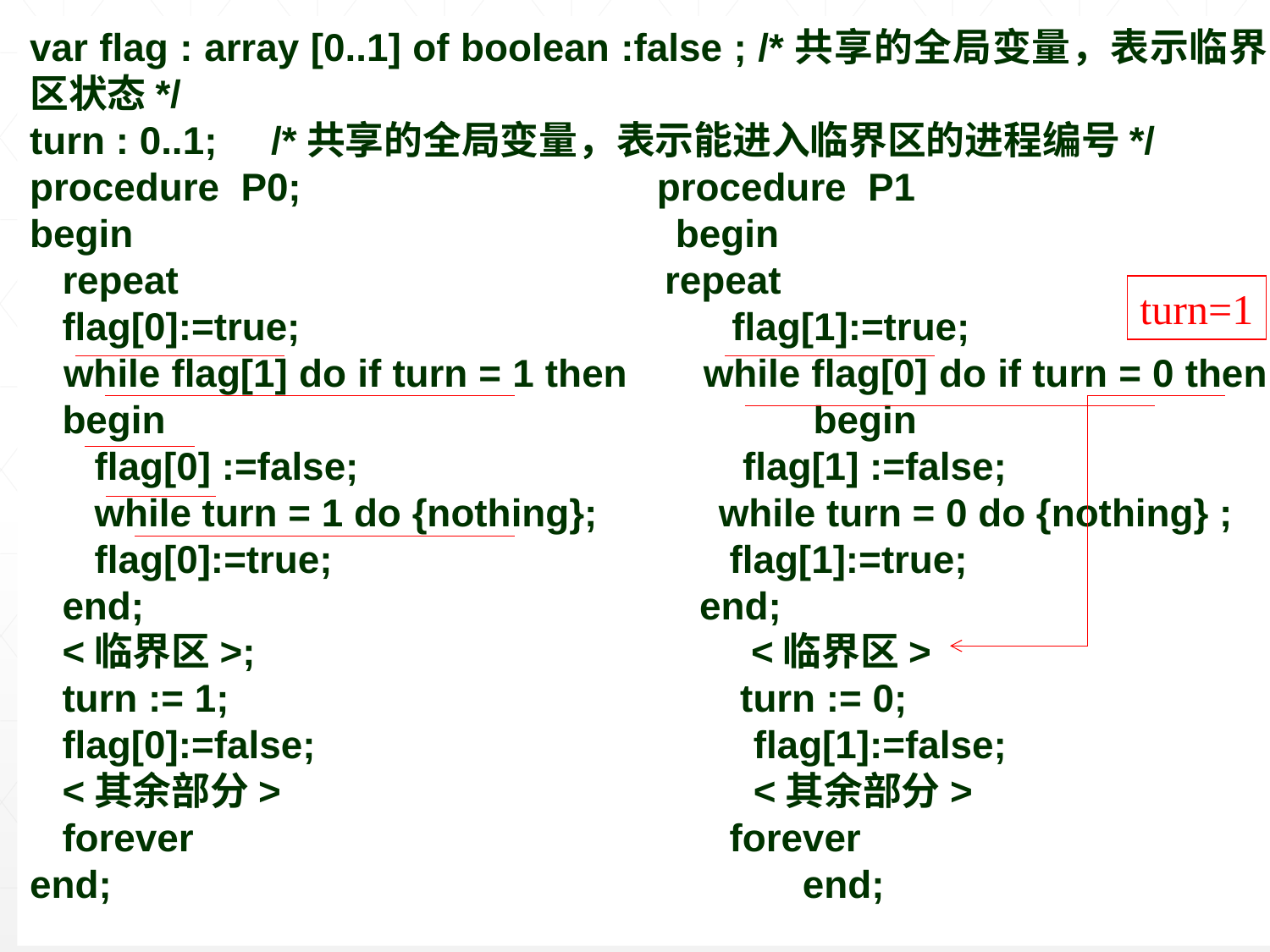

var flag : array [0..1] of boolean :false ; /*共享的全局变量，表示临界区状态*/
turn : 0..1;     /*共享的全局变量，表示能进入临界区的进程编号*/
procedure  P0;                                 procedure  P1
begin  				  	 begin
   repeat         		                       	repeat
   flag[0]:=true;          		                  flag[1]:=true;
   while flag[1] do if turn = 1 then   	   while flag[0] do if turn = 0 then
   begin                          			  begin
      flag[0] :=false;                	                   flag[1] :=false;
      while turn = 1 do {nothing};    	     while turn = 0 do {nothing} ;
      flag[0]:=true;                  		      flag[1]:=true;
   end;                              	               end;
   <临界区>;             	               	        <临界区>
   turn := 1;                        		       turn := 0;
   flag[0]:=false;                	                    flag[1]:=false;
   <其余部分>                     	                    <其余部分>
   forever                          	      	      forever
end;                 	                		 end;

#
turn=1